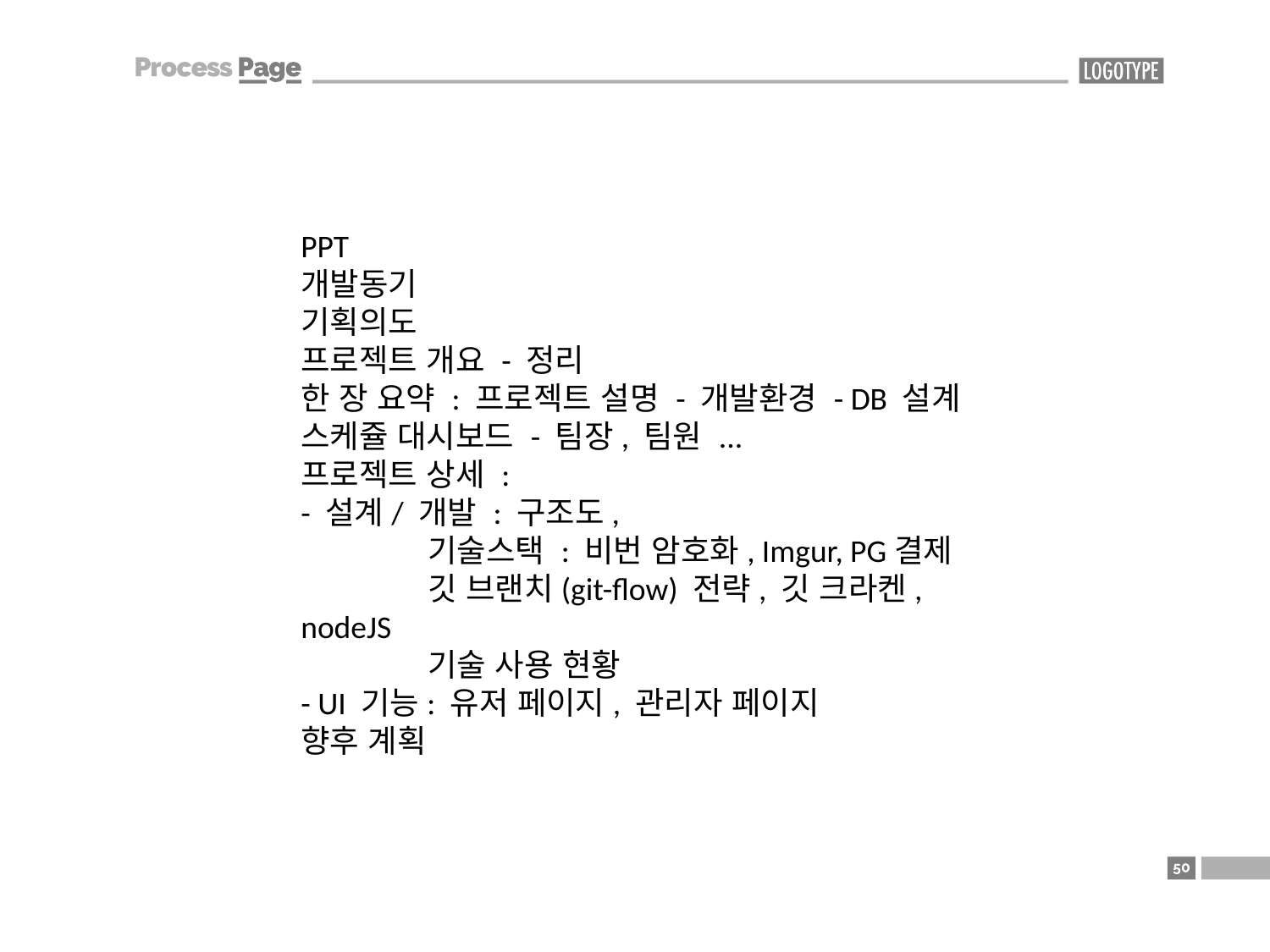

PPT
개발동기
기획의도
프로젝트 개요 - 정리
한 장 요약 : 프로젝트 설명 - 개발환경 - DB 설계
스케쥴 대시보드 - 팀장, 팀원 ...
프로젝트 상세 :
- 설계/ 개발 : 구조도,
	기술스택 : 비번 암호화, Imgur, PG결제
	깃 브랜치(git-flow) 전략, 깃 크라켄, nodeJS
	기술 사용 현황
- UI 기능: 유저 페이지, 관리자 페이지
향후 계획